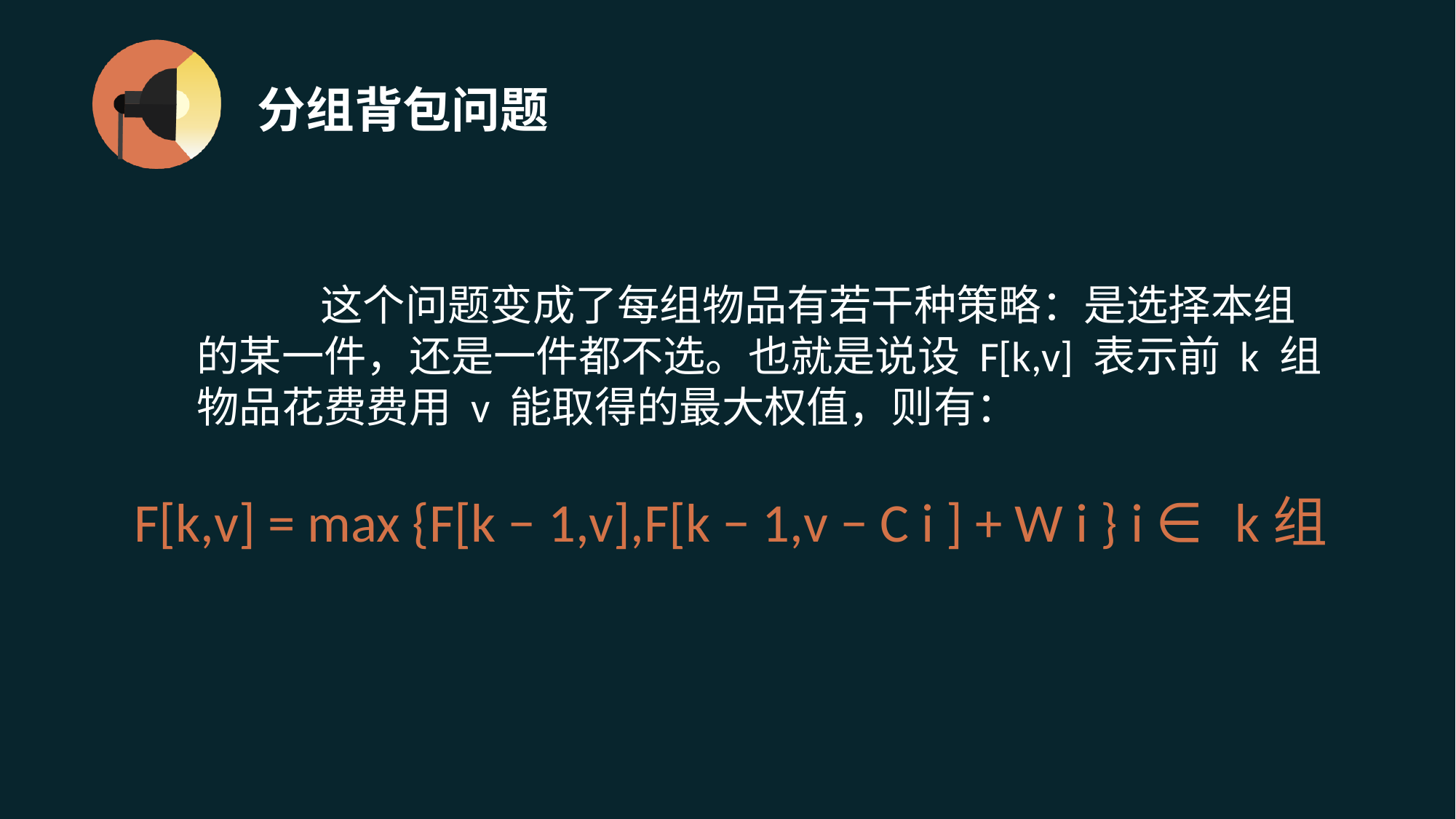

# 分组背包问题
            这个问题变成了每组物品有若干种策略：是选择本组的某一件，还是一件都不选。也就是说设 F[k,v] 表示前 k 组物品花费费用 v 能取得的最大权值，则有：
F[k,v] = max {F[k − 1,v],F[k − 1,v − C i ] + W i } i ∈  k组